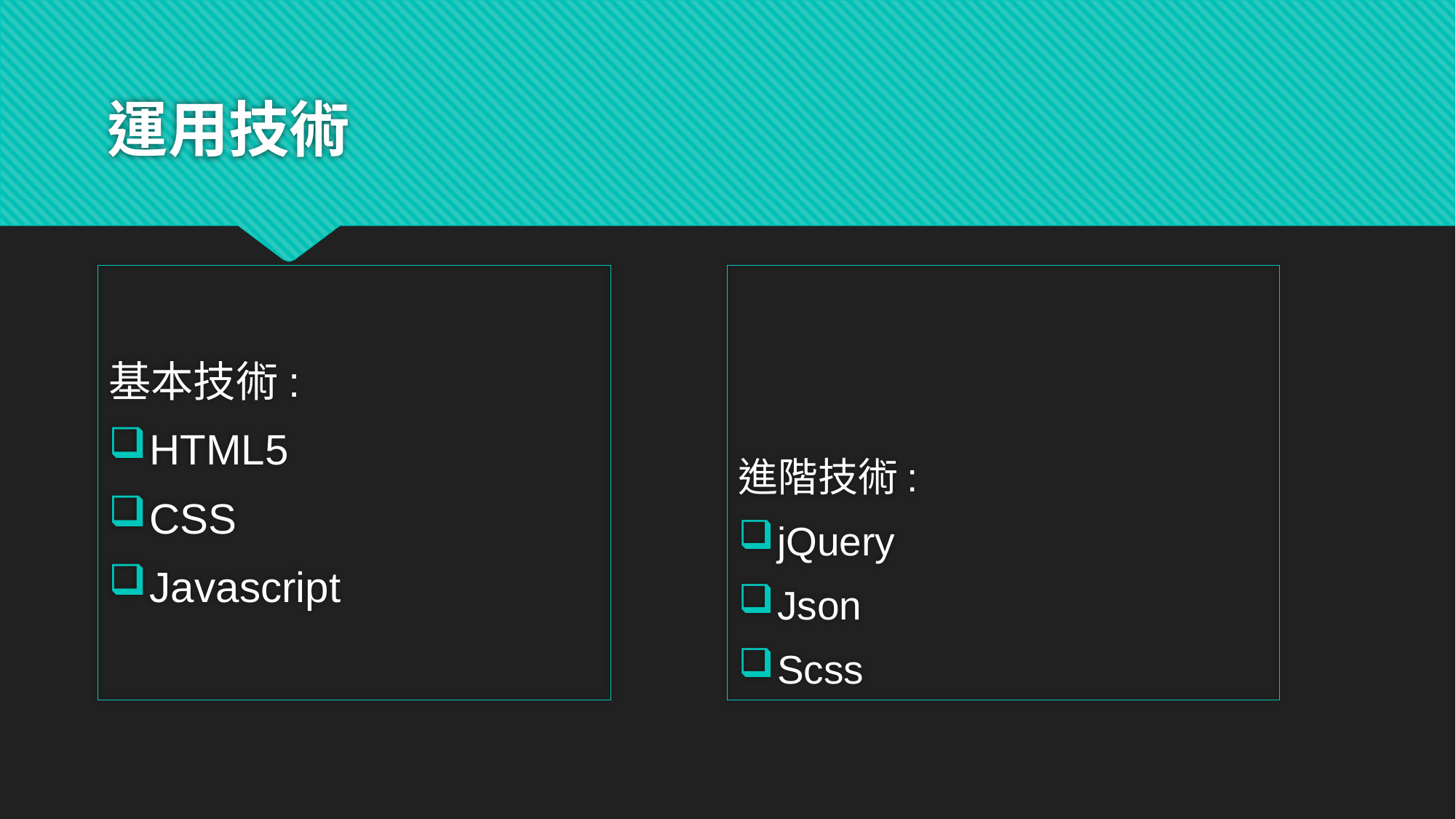

# 運用技術
基本技術:
HTML5
CSS
Javascript

進階技術:
jQuery
Json
Scss